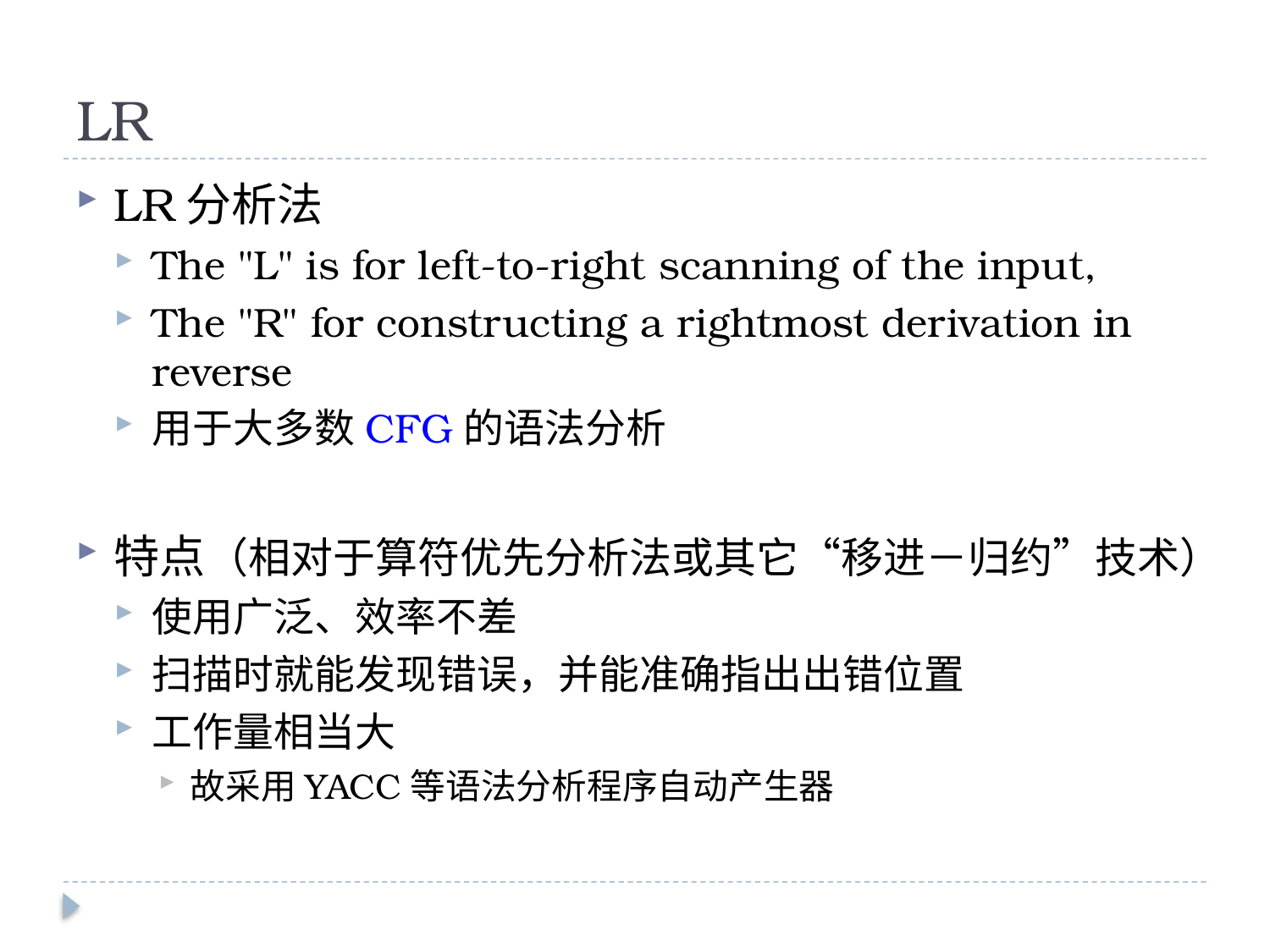

# LR
LR分析法
The "L" is for left-to-right scanning of the input,
The "R" for constructing a rightmost derivation in reverse
用于大多数CFG的语法分析

特点（相对于算符优先分析法或其它“移进－归约”技术）
使用广泛、效率不差
扫描时就能发现错误，并能准确指出出错位置
工作量相当大
故采用YACC等语法分析程序自动产生器

55